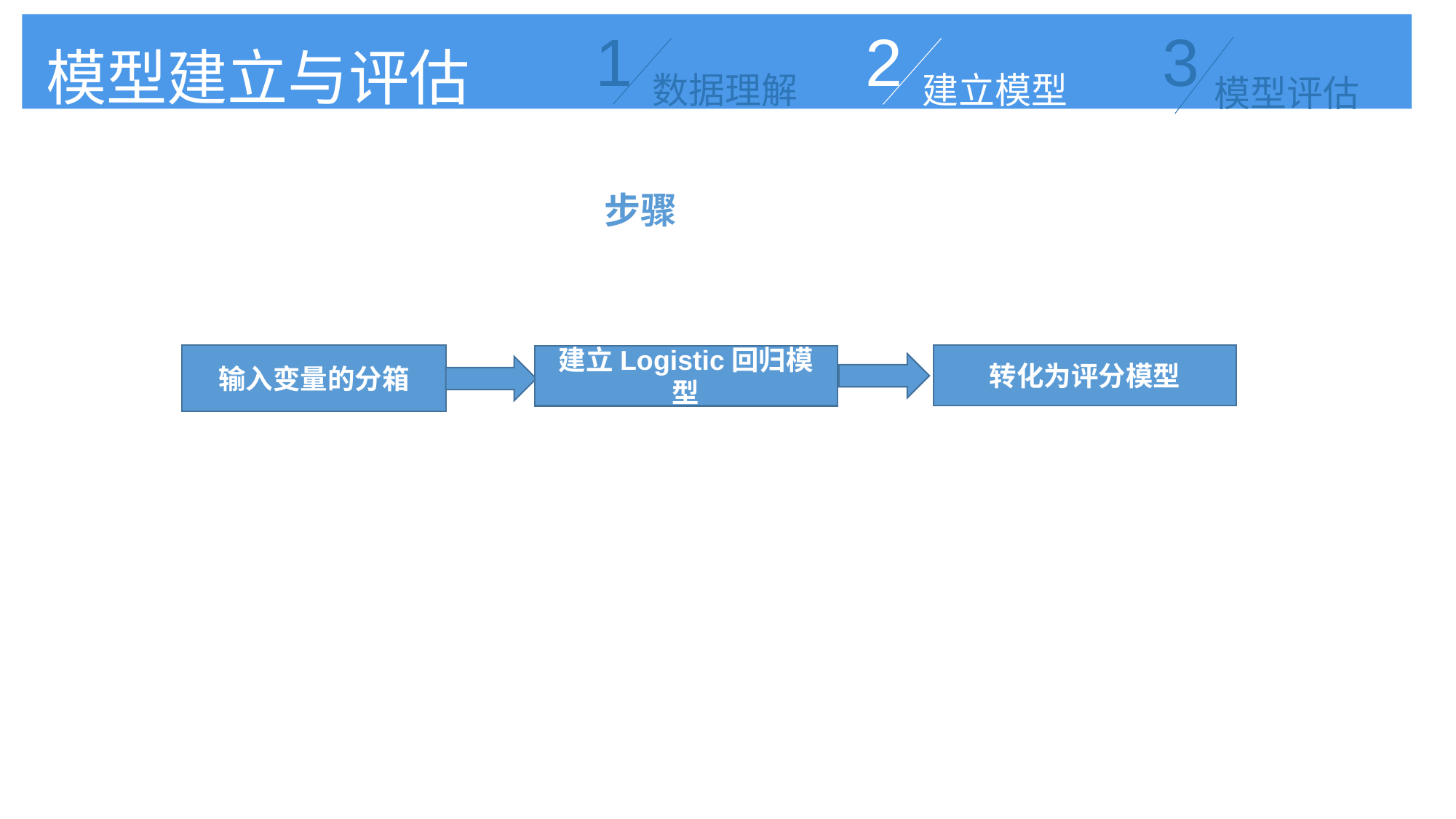

1

数据理解
2

建立模型
3

模型评估
1
数据理解
模型建立与评估
RFM分析
步骤
输入变量的分箱
转化为评分模型
建立Logistic回归模型

Subtitle2
Input text here